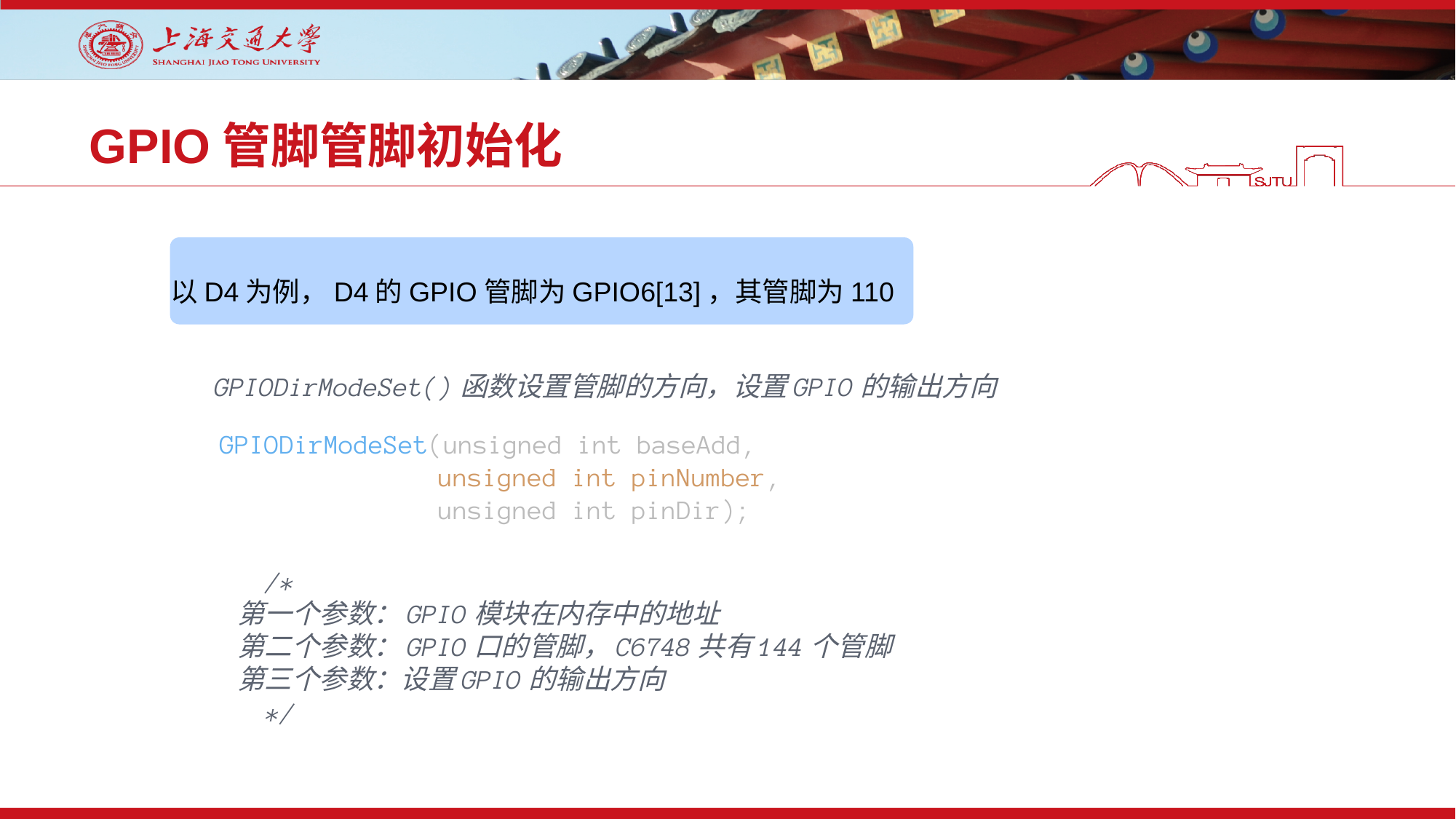

# GPIO管脚管脚初始化

以D4为例，D4的GPIO管脚为GPIO6[13]，其管脚为110
GPIODirModeSet()函数设置管脚的方向，设置GPIO的输出方向
GPIODirModeSet(unsigned int baseAdd,
		unsigned int pinNumber,
		unsigned int pinDir);
    /*
    第一个参数：GPIO模块在内存中的地址
    第二个参数：GPIO口的管脚，C6748共有144个管脚
    第三个参数：设置GPIO的输出方向
    */